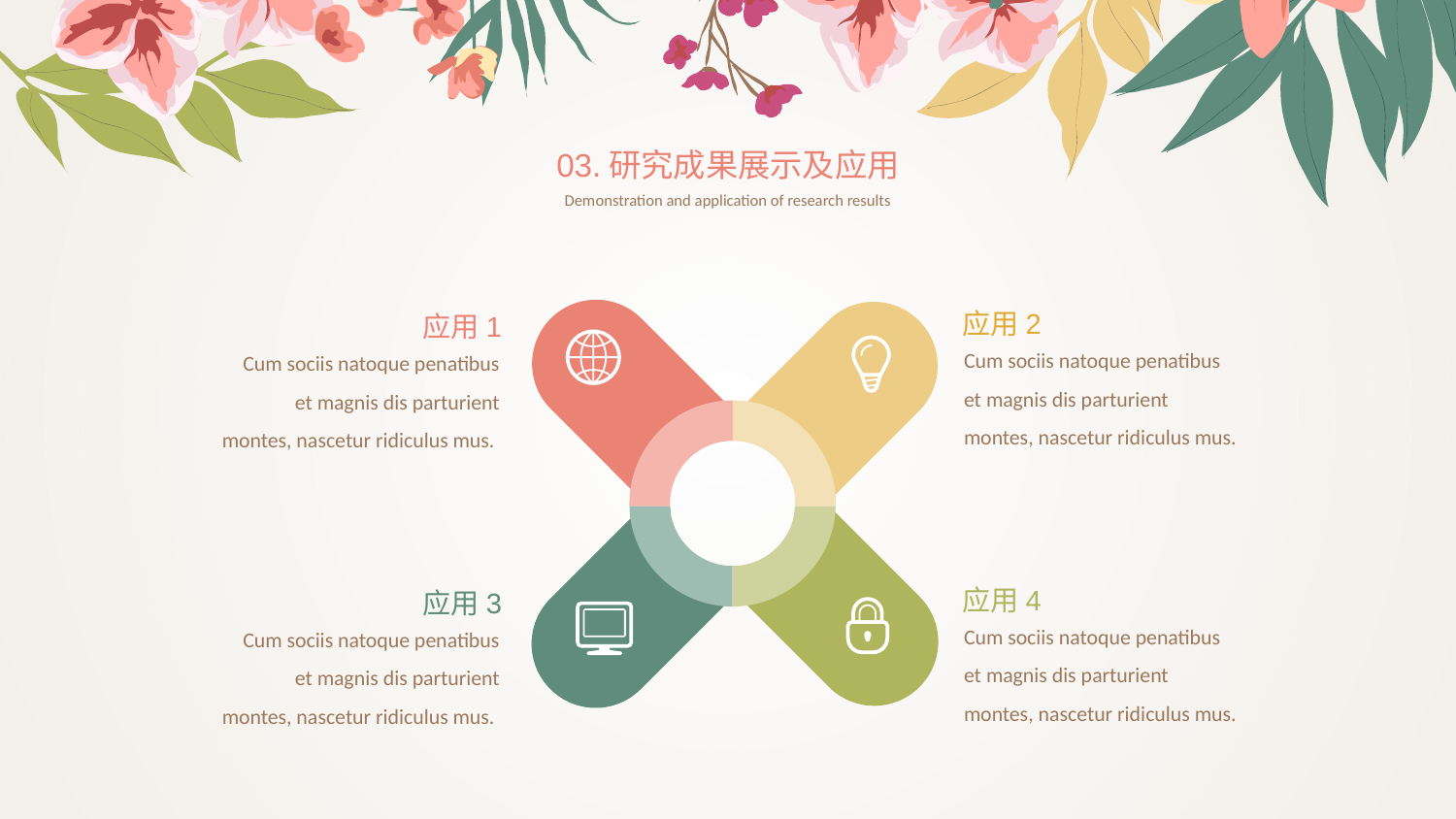

03.研究成果展示及应用
Demonstration and application of research results
应用2

应用1

Cum sociis natoque penatibus et magnis dis parturient montes, nascetur ridiculus mus.

Cum sociis natoque penatibus et magnis dis parturient montes, nascetur ridiculus mus.

应用4
应用3

Cum sociis natoque penatibus et magnis dis parturient montes, nascetur ridiculus mus.
Cum sociis natoque penatibus et magnis dis parturient montes, nascetur ridiculus mus.